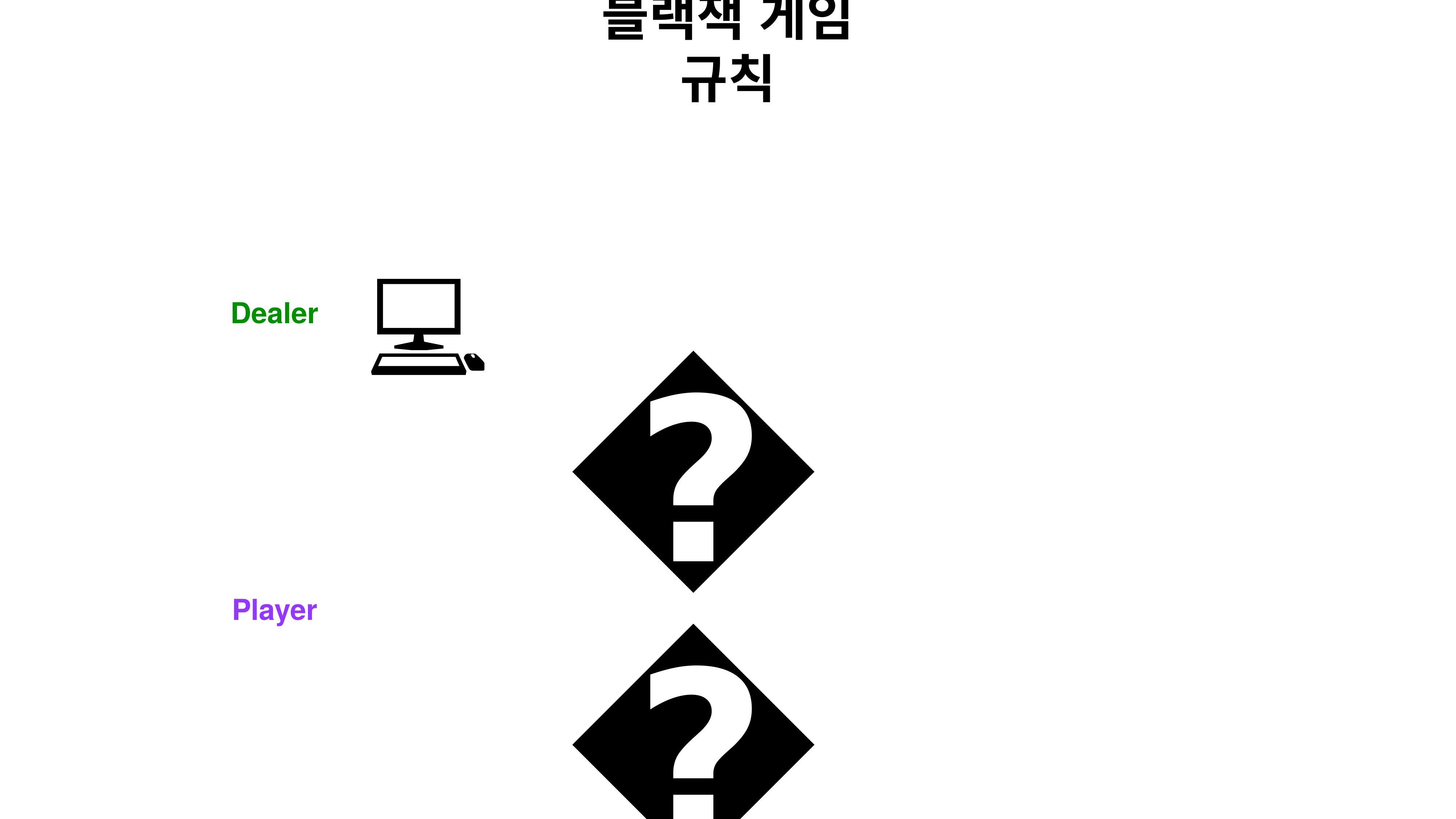

블랙잭 게임 규칙
💻
Dealer
🃋
🧸
Player